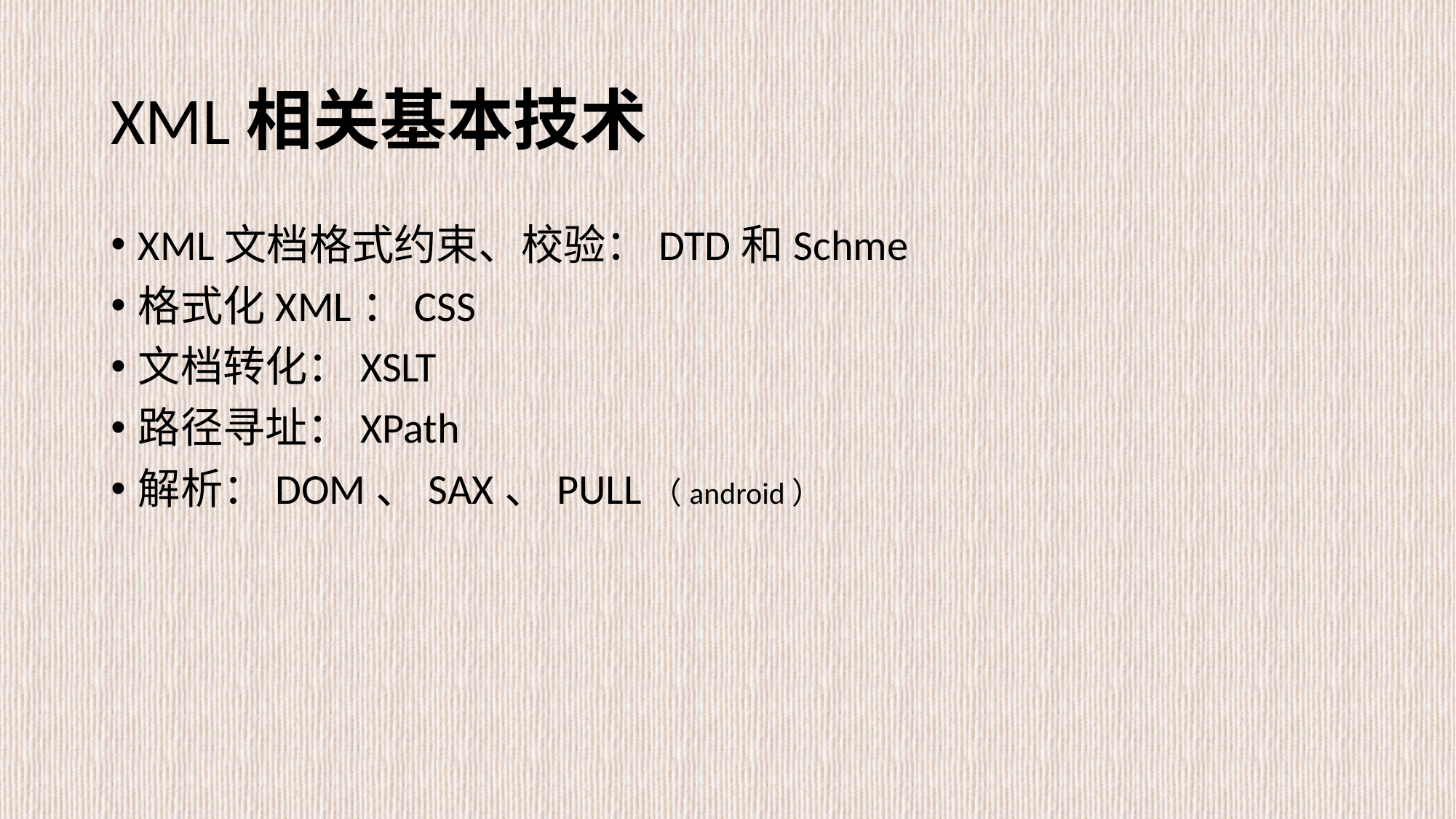

# XML相关基本技术
XML文档格式约束、校验：DTD和Schme
格式化XML：CSS
文档转化：XSLT
路径寻址：XPath
解析：DOM、SAX、PULL（android）